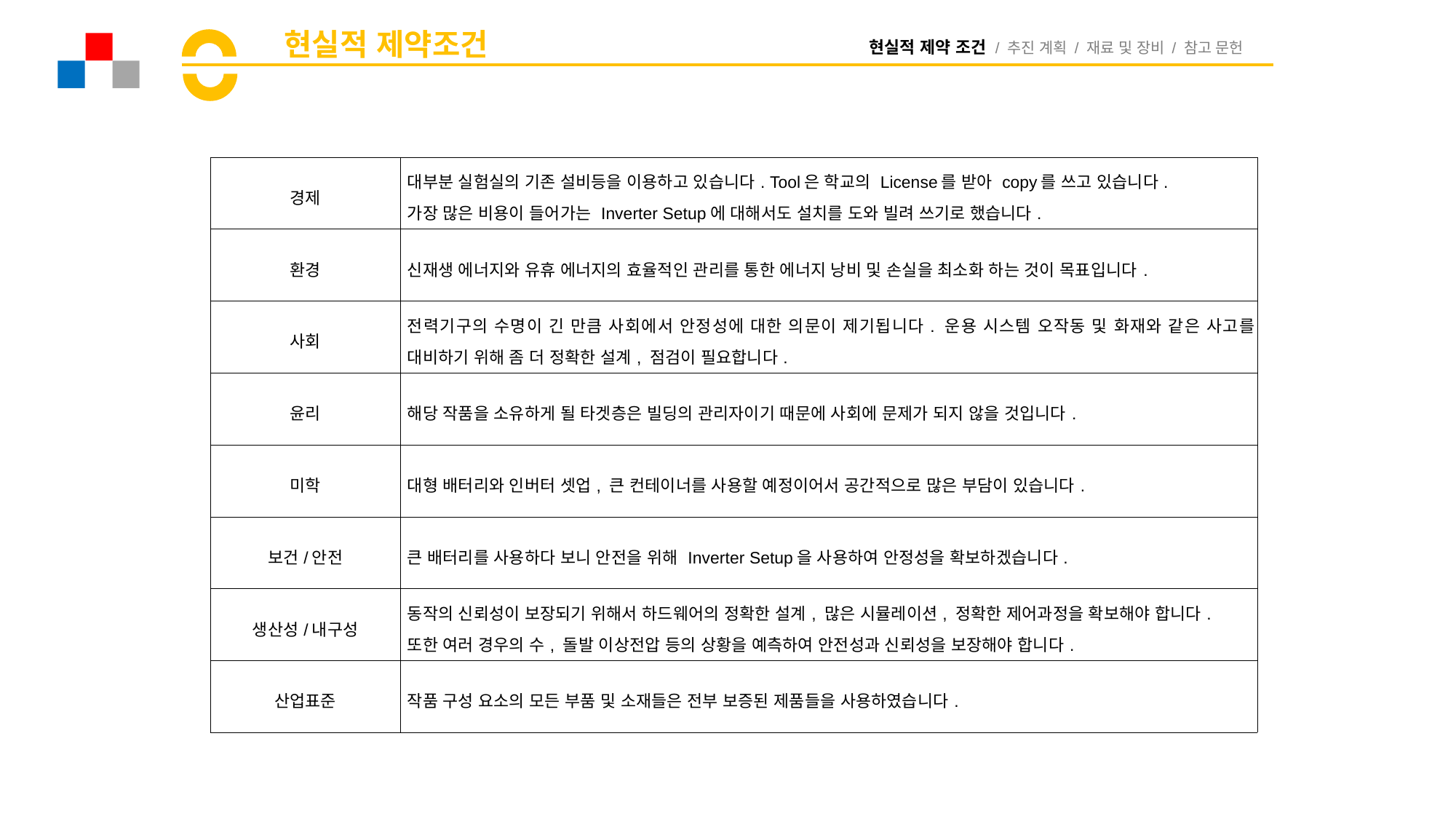

# 현실적 제약조건
현실적 제약 조건 / 추진 계획 / 재료 및 장비 / 참고 문헌

| 경제 | 대부분 실험실의 기존 설비등을 이용하고 있습니다. Tool은 학교의 License를 받아 copy를 쓰고 있습니다. 가장 많은 비용이 들어가는 Inverter Setup에 대해서도 설치를 도와 빌려 쓰기로 했습니다. |
| --- | --- |
| 환경 | 신재생 에너지와 유휴 에너지의 효율적인 관리를 통한 에너지 낭비 및 손실을 최소화 하는 것이 목표입니다. |
| 사회 | 전력기구의 수명이 긴 만큼 사회에서 안정성에 대한 의문이 제기됩니다. 운용 시스템 오작동 및 화재와 같은 사고를 대비하기 위해 좀 더 정확한 설계, 점검이 필요합니다. |
| 윤리 | 해당 작품을 소유하게 될 타겟층은 빌딩의 관리자이기 때문에 사회에 문제가 되지 않을 것입니다. |
| 미학 | 대형 배터리와 인버터 셋업, 큰 컨테이너를 사용할 예정이어서 공간적으로 많은 부담이 있습니다. |
| 보건/안전 | 큰 배터리를 사용하다 보니 안전을 위해 Inverter Setup을 사용하여 안정성을 확보하겠습니다. |
| 생산성/내구성 | 동작의 신뢰성이 보장되기 위해서 하드웨어의 정확한 설계, 많은 시뮬레이션, 정확한 제어과정을 확보해야 합니다. 또한 여러 경우의 수, 돌발 이상전압 등의 상황을 예측하여 안전성과 신뢰성을 보장해야 합니다. |
| 산업표준 | 작품 구성 요소의 모든 부품 및 소재들은 전부 보증된 제품들을 사용하였습니다. |